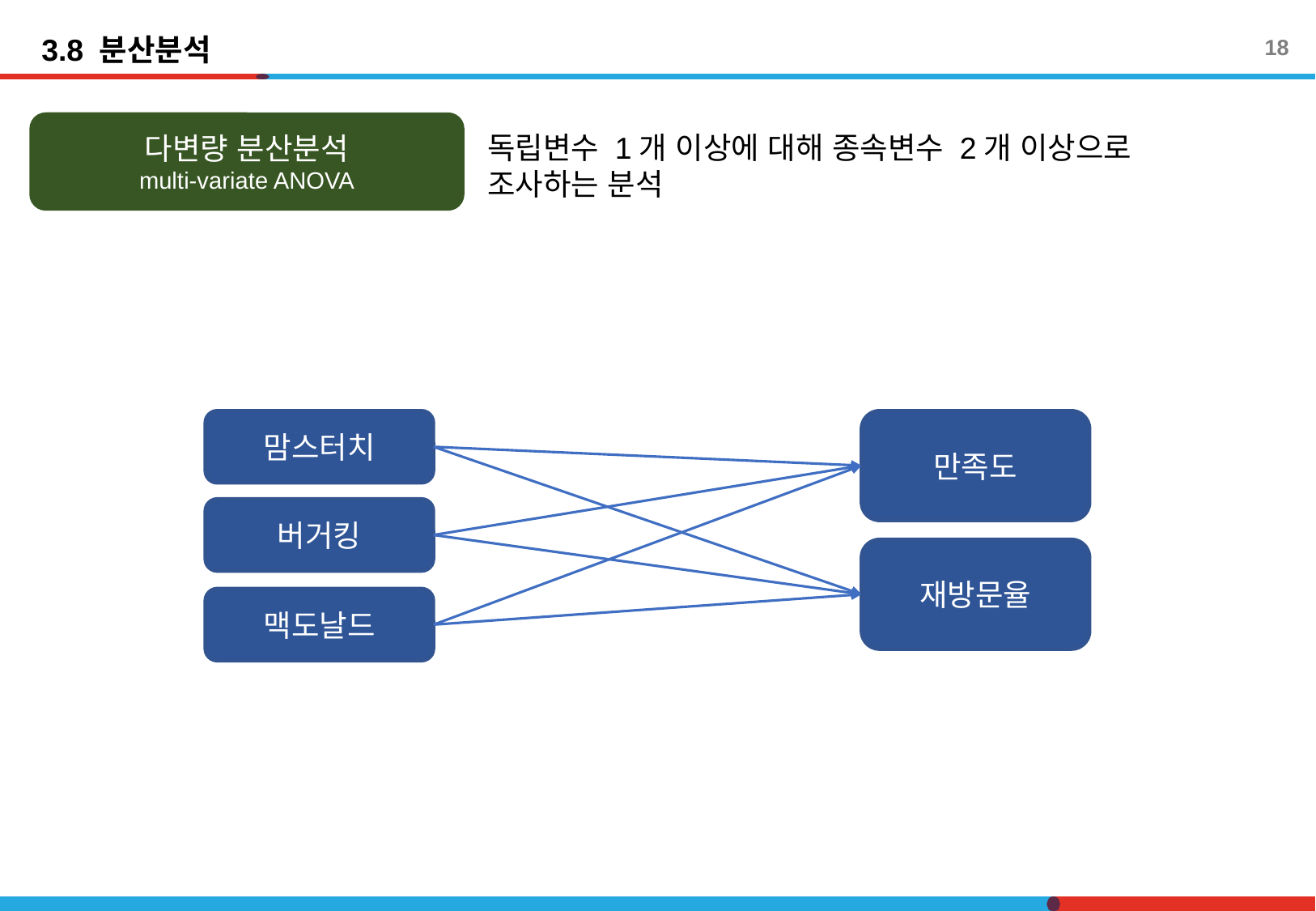

3.8 분산분석
18
다변량 분산분석
multi-variate ANOVA
독립변수 1개 이상에 대해 종속변수 2개 이상으로 조사하는 분석
만족도
맘스터치
버거킹
재방문율
맥도날드